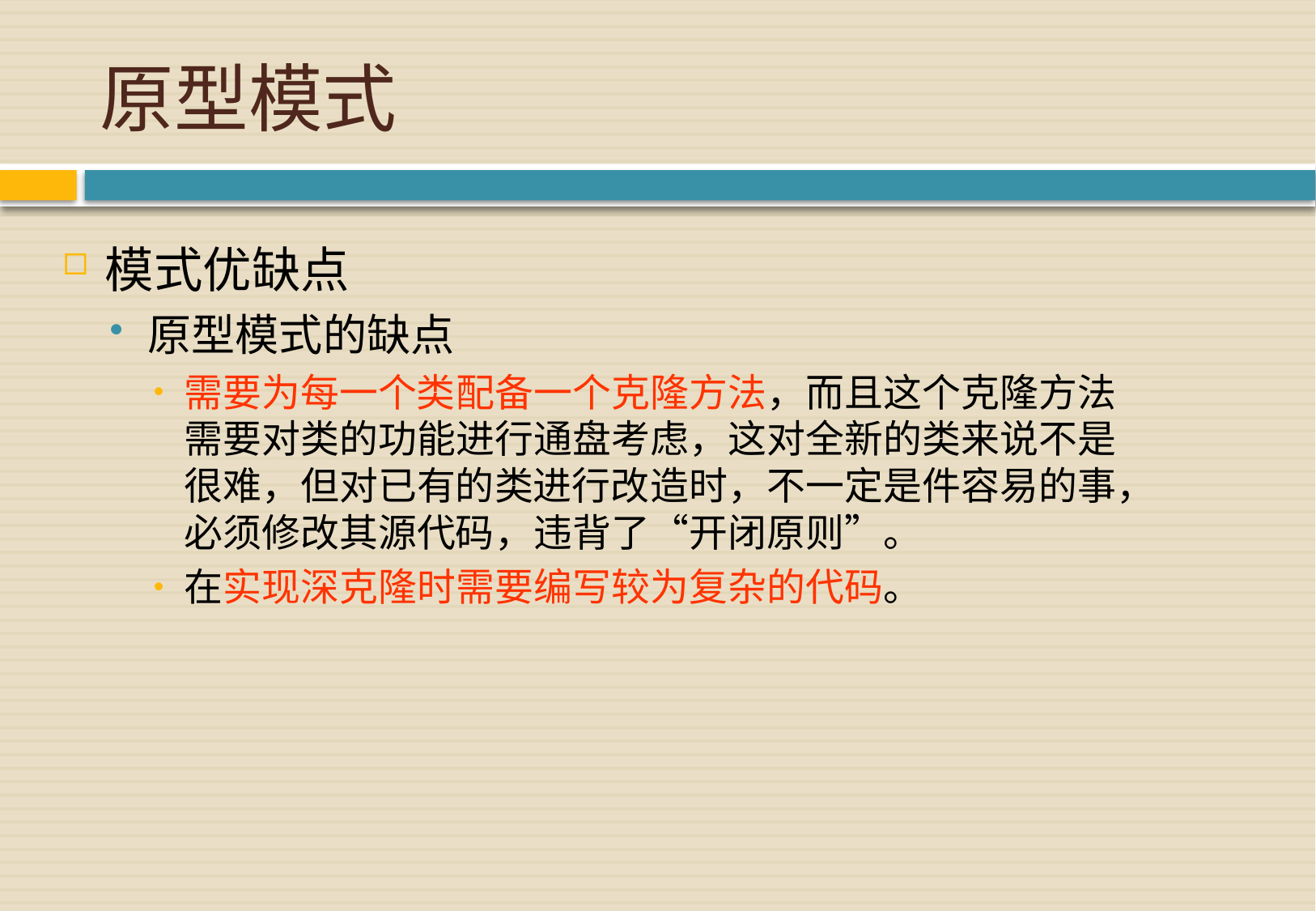

# 原型模式
模式优缺点
原型模式的缺点
需要为每一个类配备一个克隆方法，而且这个克隆方法需要对类的功能进行通盘考虑，这对全新的类来说不是很难，但对已有的类进行改造时，不一定是件容易的事，必须修改其源代码，违背了“开闭原则”。
在实现深克隆时需要编写较为复杂的代码。